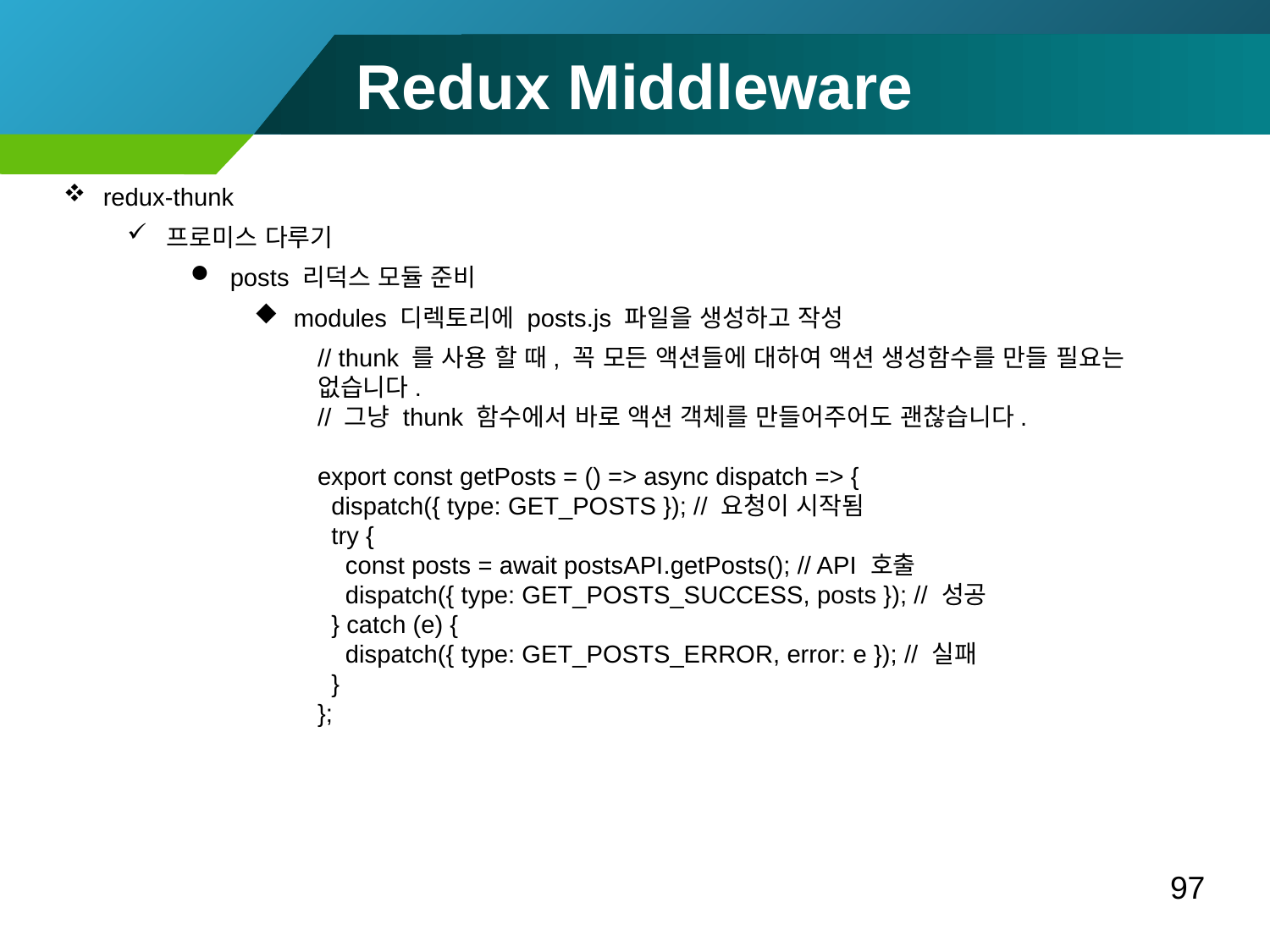

Redux Middleware
redux-thunk
프로미스 다루기
posts 리덕스 모듈 준비
modules 디렉토리에 posts.js 파일을 생성하고 작성
// thunk 를 사용 할 때, 꼭 모든 액션들에 대하여 액션 생성함수를 만들 필요는 없습니다.
// 그냥 thunk 함수에서 바로 액션 객체를 만들어주어도 괜찮습니다.

export const getPosts = () => async dispatch => {
  dispatch({ type: GET_POSTS }); // 요청이 시작됨
  try {
    const posts = await postsAPI.getPosts(); // API 호출
    dispatch({ type: GET_POSTS_SUCCESS, posts }); // 성공
  } catch (e) {
    dispatch({ type: GET_POSTS_ERROR, error: e }); // 실패
  }
};

97